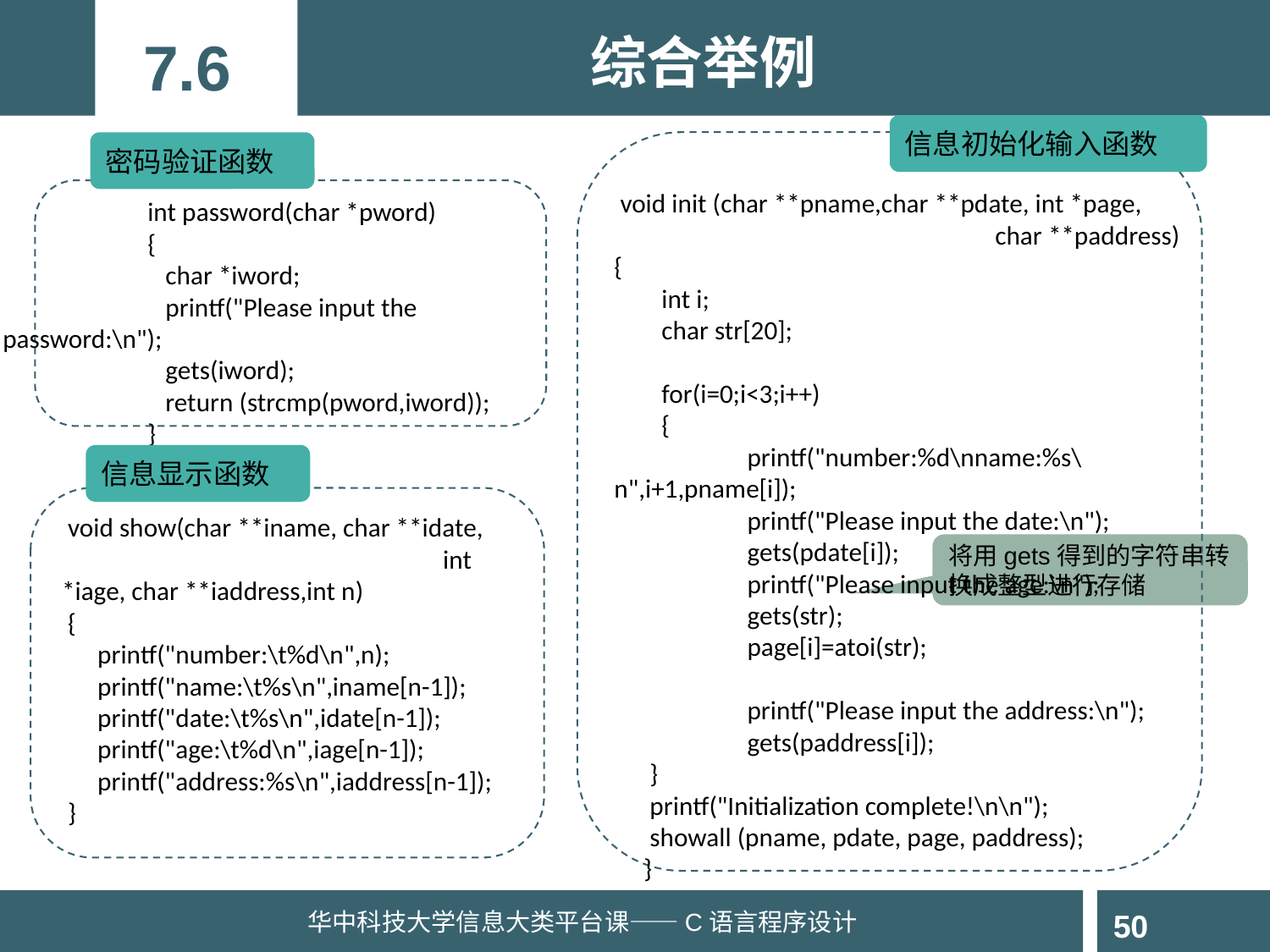

综合举例
7.6
信息初始化输入函数
密码验证函数

 void init (char **pname,char **pdate, int *page, 			char **paddress)
{
        int i;
        char str[20];
        for(i=0;i<3;i++)
        {
	 printf("number:%d\nname:%s\n",i+1,pname[i]);
	 printf("Please input the date:\n");
	 gets(pdate[i]);
	 printf("Please input the age:\n");
	 gets(str);
	 page[i]=atoi(str);
	 printf("Please input the address:\n");
	 gets(paddress[i]);
      }
      printf("Initialization complete!\n\n");
      showall (pname, pdate, page, paddress);
     }
	   int password(char *pword)
	   {
	      char *iword;
	      printf("Please input the password:\n");
     	      gets(iword);
	      return (strcmp(pword,iword));
     	   }
信息显示函数

 void show(char **iname, char **idate, 			int *iage, char **iaddress,int n)
 {
      printf("number:\t%d\n",n);
      printf("name:\t%s\n",iname[n-1]);
      printf("date:\t%s\n",idate[n-1]);
      printf("age:\t%d\n",iage[n-1]);
      printf("address:%s\n",iaddress[n-1]);
 }
将用gets得到的字符串转换成整型进行存储